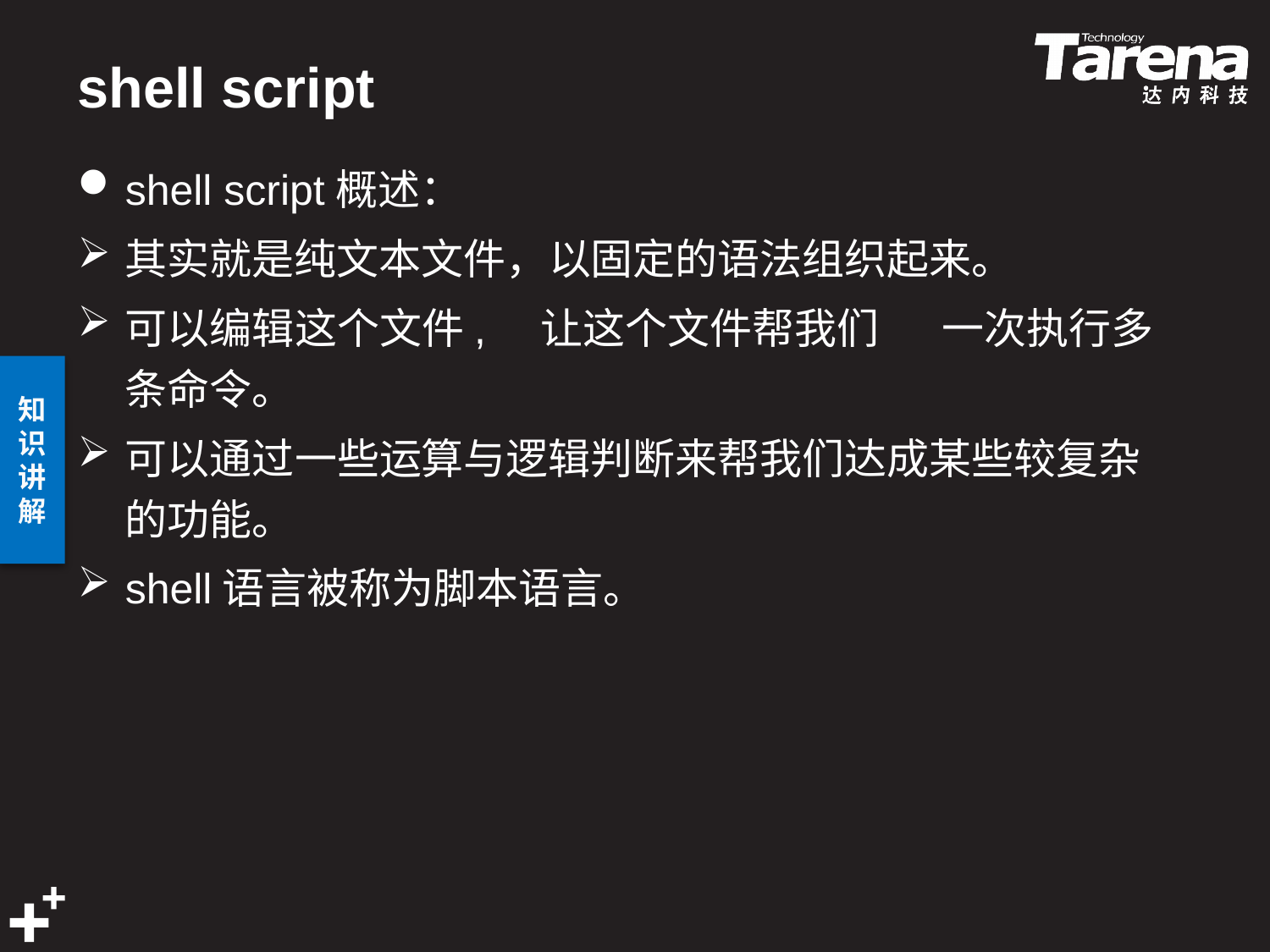

# shell script
shell script概述：
其实就是纯文本文件，以固定的语法组织起来。 
可以编辑这个文件,  让这个文件帮我们  一次执行多条命令。 
可以通过一些运算与逻辑判断来帮我们达成某些较复杂的功能。
shell语言被称为脚本语言。